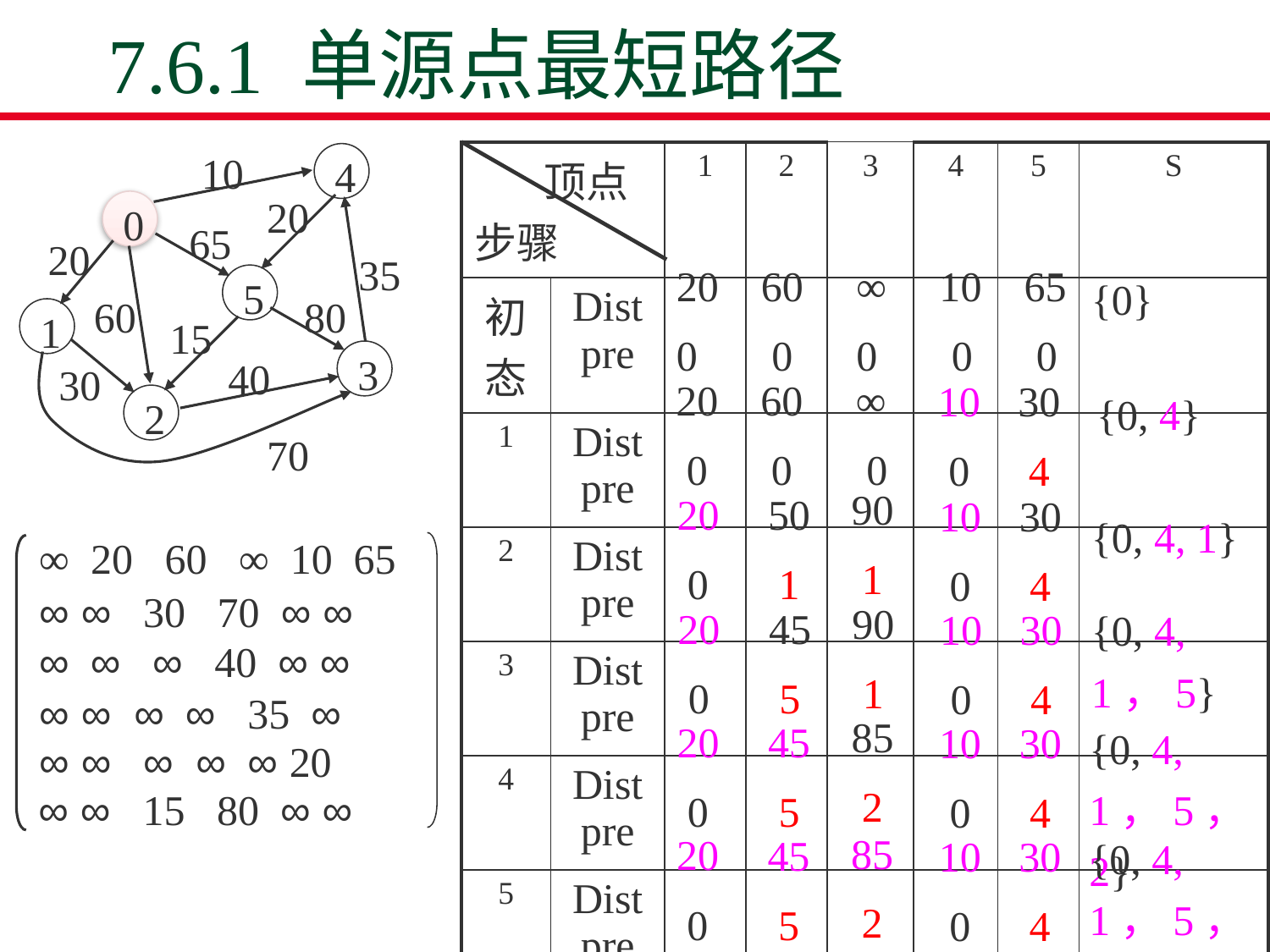

# 7.6.1 单源点最短路径
10

4
20

0

35
65

20

60
5
80

1
15

30
3
40

70
2
| 顶点 步骤 |  | 1 | 2 | 3 | 4 | 5 | S |
| --- | --- | --- | --- | --- | --- | --- | --- |
| 初态 | Dist pre |  |  |  |  |  |  |
| 1 | Dist pre |  |  |  |  |  |  |
| 2 | Dist pre |  |  |  |  |  |  |
| 3 | Dist pre |  |  |  |  |  |  |
| 4 | Dist pre |  |  |  |  |  |  |
| 5 | Dist pre |  |  |  |  |  |  |

20    60     ∞     10    65
0       0      0       0      0
{0}
 20    60     ∞
  0      0       0
 10
  0
 30
  4
{0, 4}
 90
  1
 20
  0
 50
  1
 10
  0
 30
  4
{0, 4, 1}
∞  20   60   ∞  10  65

∞ ∞   30   70  ∞ ∞
∞  ∞   ∞   40  ∞ ∞
∞ ∞  ∞  ∞   35  ∞
∞ ∞   ∞  ∞  ∞ 20
∞ ∞   15   80  ∞ ∞
 90
  1
 20
  0
 45
  5
 10
  0
 30
  4
{0, 4, 1，5}
 85
  2
 20
  0
 45
  5
 10
  0
 30
  4
{0, 4, 1，5，2}
 85
  2
 20
  0
 45
  5
 10
  0
 30
  4
{0, 4, 1，5，2，3}